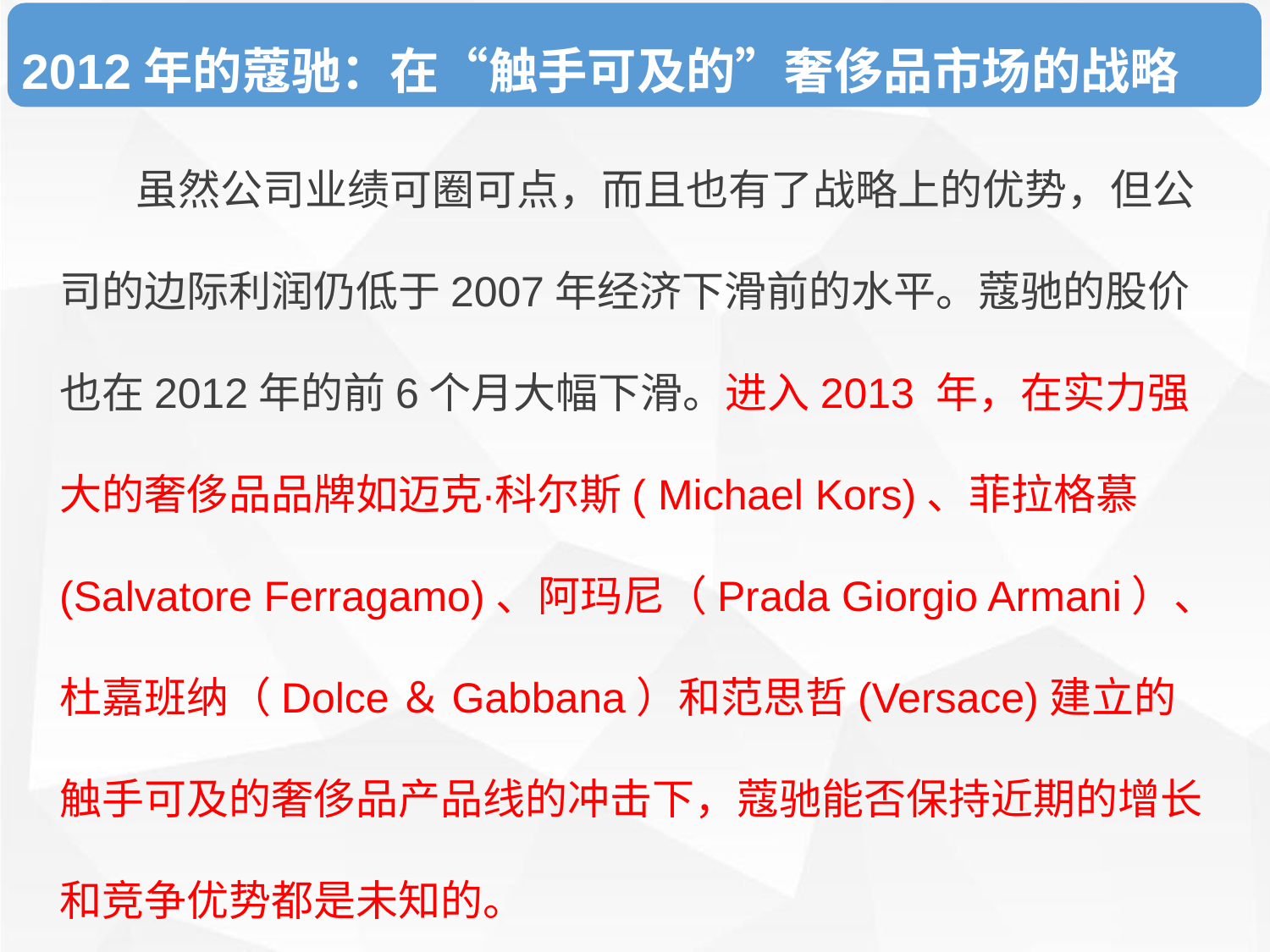

2012年的蔻驰：在“触手可及的”奢侈品市场的战略
       虽然公司业绩可圈可点，而且也有了战略上的优势，但公司的边际利润仍低于2007年经济下滑前的水平。蔻驰的股价也在2012年的前6个月大幅下滑。进入2013 年，在实力强大的奢侈品品牌如迈克∙科尔斯( Michael Kors)、菲拉格慕(Salvatore Ferragamo)、阿玛尼（Prada Giorgio Armani）、杜嘉班纳（Dolce＆Gabbana）和范思哲(Versace)建立的触手可及的奢侈品产品线的冲击下，蔻驰能否保持近期的增长和竞争优势都是未知的。